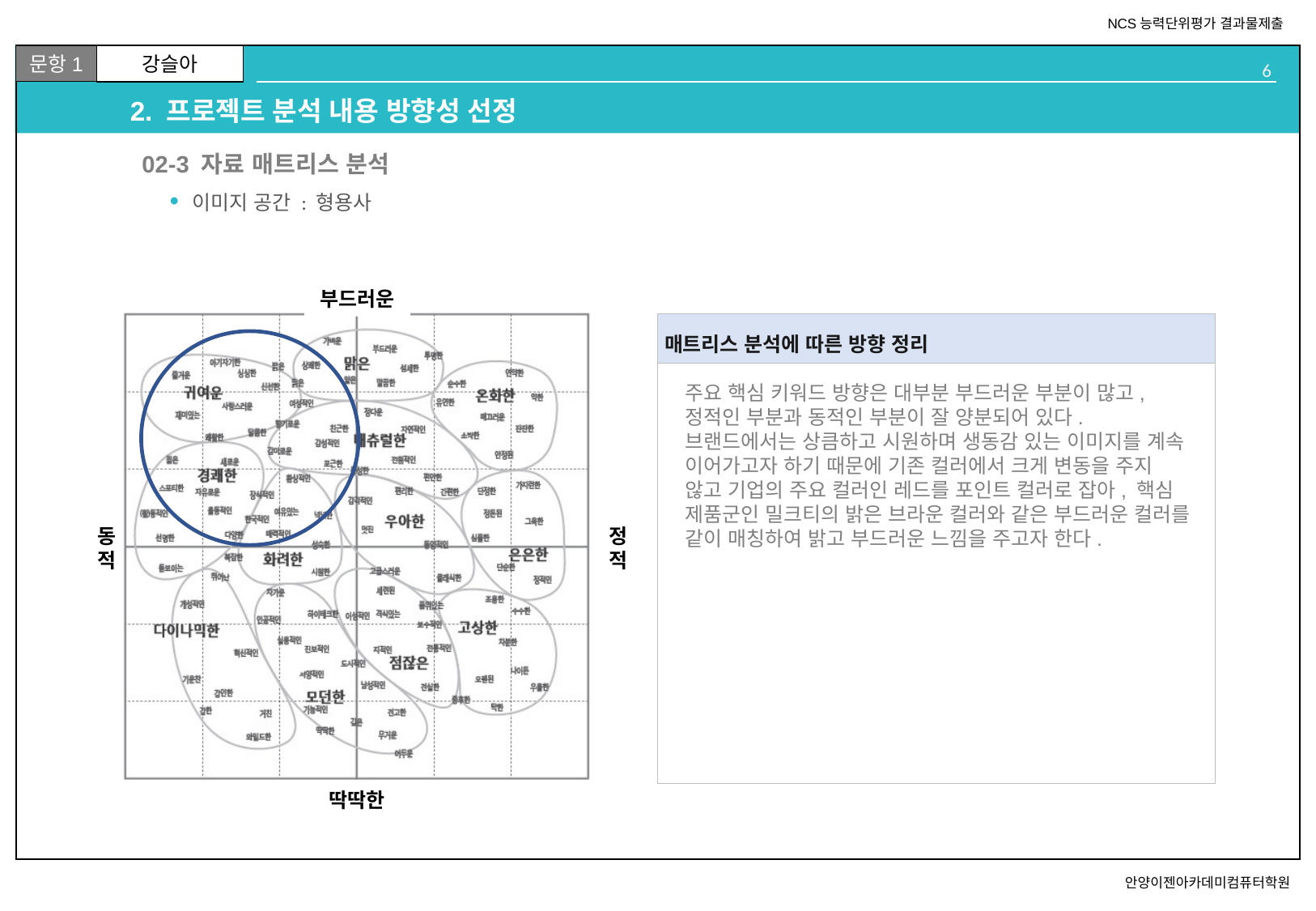

# 2. 프로젝트 분석 내용 방향성 선정
02
02-3 자료 매트리스 분석
이미지 공간 : 형용사

주요 핵심 키워드 방향은 대부분 부드러운 부분이 많고, 정적인 부분과 동적인 부분이 잘 양분되어 있다. 브랜드에서는 상큼하고 시원하며 생동감 있는 이미지를 계속 이어가고자 하기 때문에 기존 컬러에서 크게 변동을 주지 않고 기업의 주요 컬러인 레드를 포인트 컬러로 잡아, 핵심 제품군인 밀크티의 밝은 브라운 컬러와 같은 부드러운 컬러를 같이 매칭하여 밝고 부드러운 느낌을 주고자 한다.